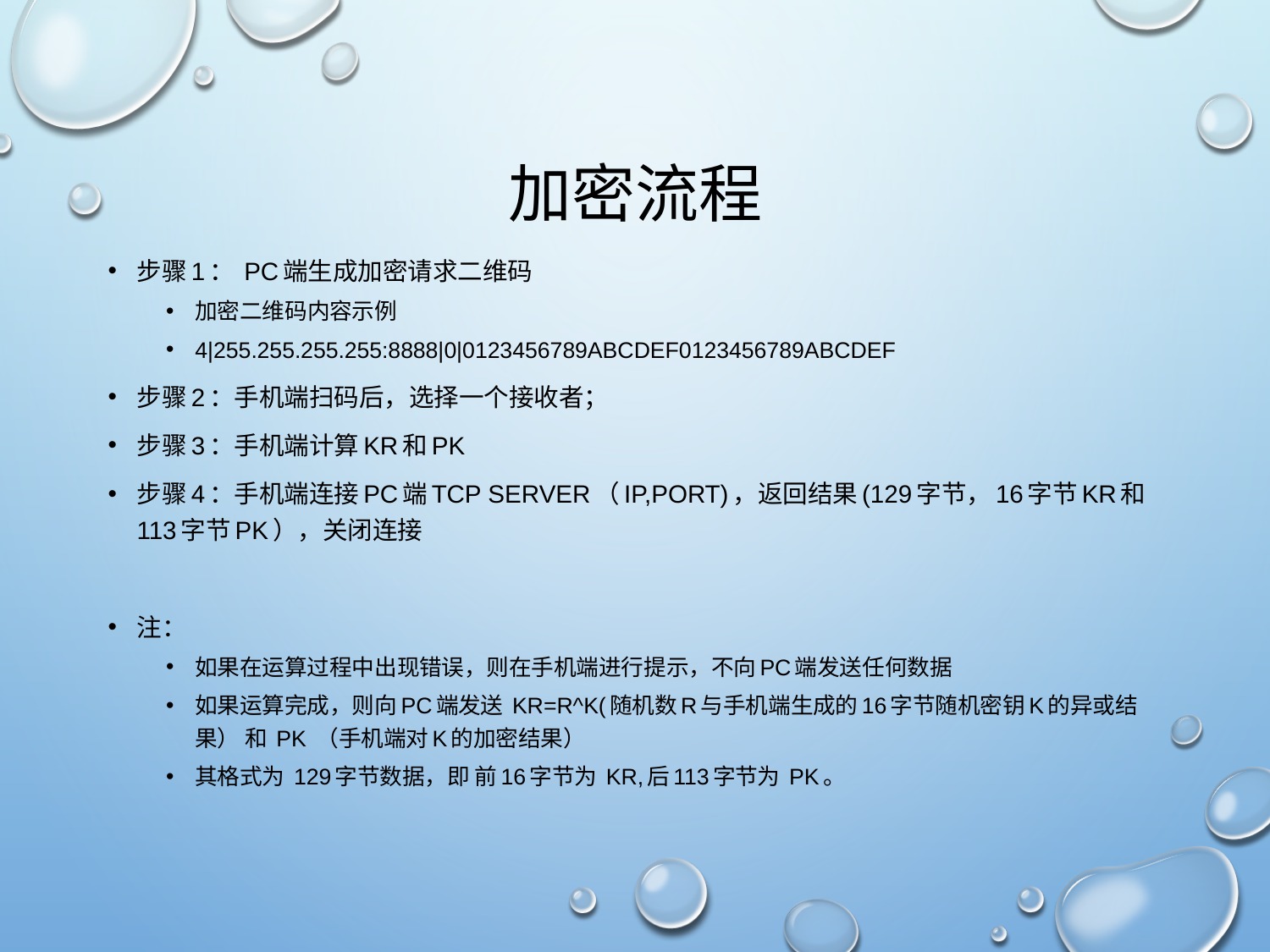

# 加密流程
步骤1： PC端生成加密请求二维码
加密二维码内容示例
4|255.255.255.255:8888|0|0123456789ABCDEF0123456789ABCDEF
步骤2：手机端扫码后，选择一个接收者；
步骤3：手机端计算KR和PK
步骤4：手机端连接PC端TCP Server（ip,port)，返回结果(129字节，16字节KR和113字节PK），关闭连接

注：
如果在运算过程中出现错误，则在手机端进行提示，不向PC端发送任何数据
如果运算完成，则向PC端发送 KR=R^K(随机数R与手机端生成的16字节随机密钥K的异或结果） 和 PK （手机端对K的加密结果）
其格式为 129字节数据，即 前16字节为 KR,后113字节为 PK。